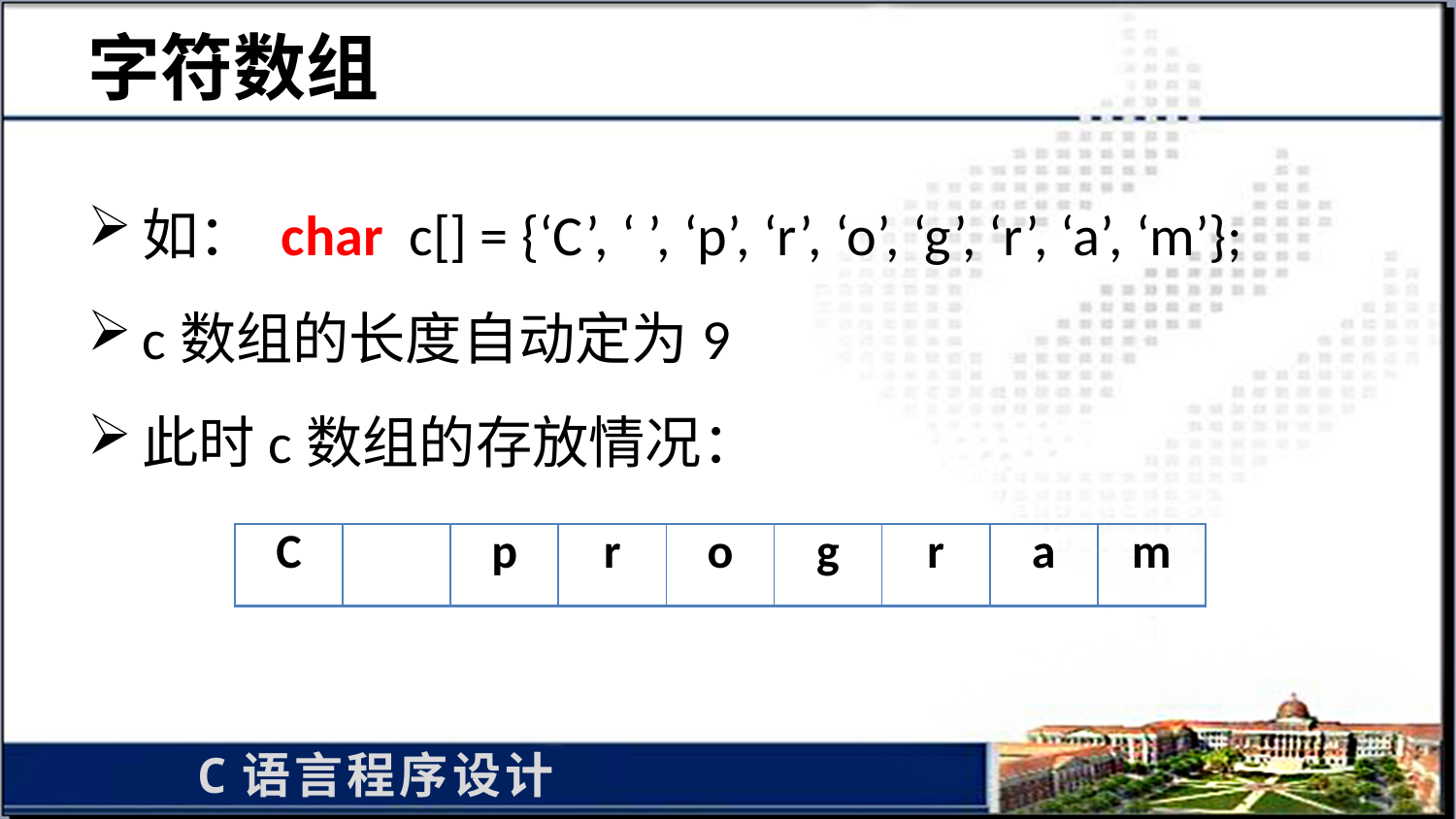

# 字符数组
如： char  c[] = {‘C’, ‘ ’, ‘p’, ‘r’, ‘o’, ‘g’, ‘r’, ‘a’, ‘m’};
c数组的长度自动定为9
此时c数组的存放情况：

| C |  | p | r | o | g | r | a | m |
| --- | --- | --- | --- | --- | --- | --- | --- | --- |